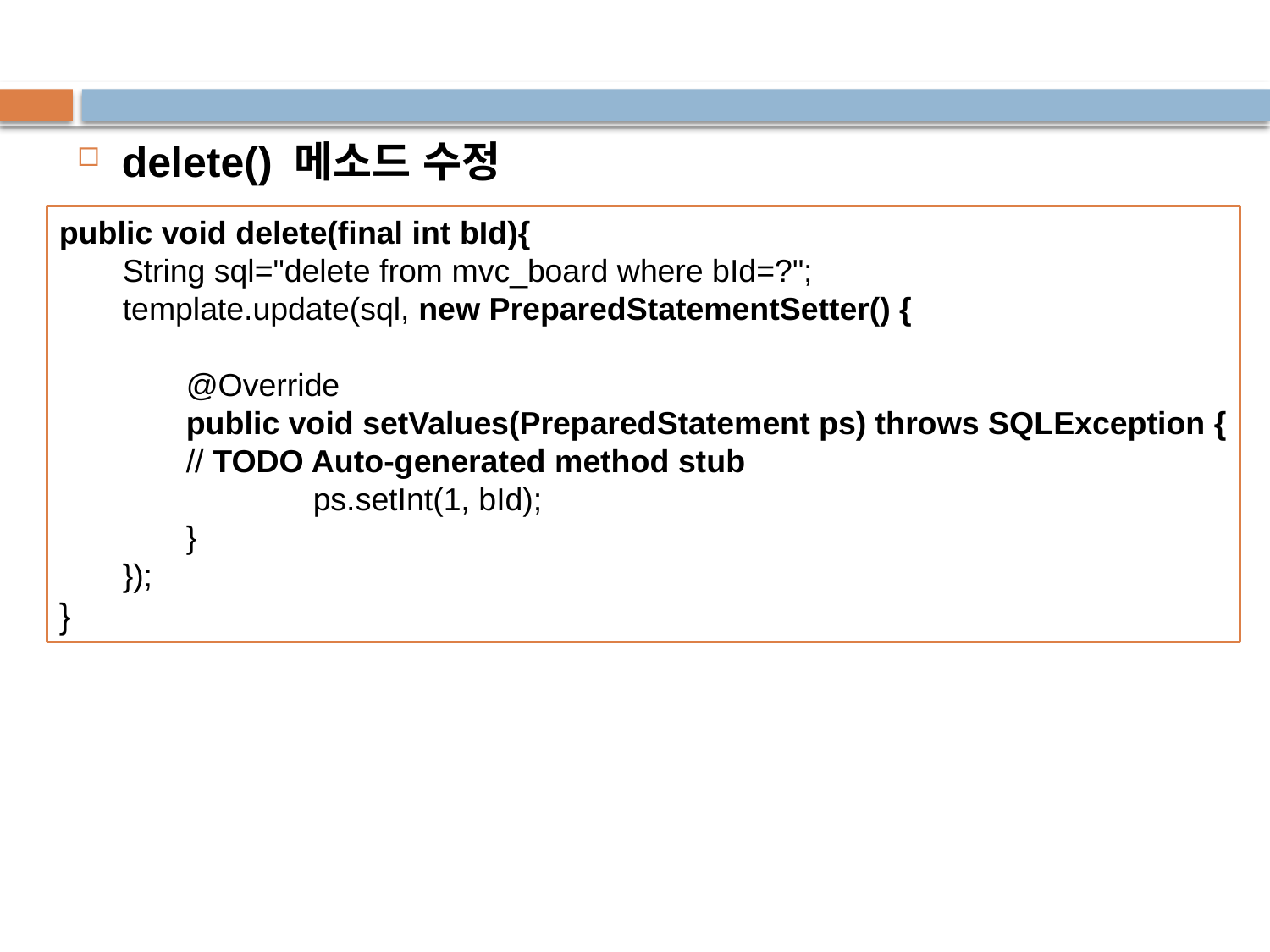

#
delete() 메소드 수정

public void delete(final int bId){
String sql="delete from mvc_board where bId=?";
template.update(sql, new PreparedStatementSetter() {

@Override
public void setValues(PreparedStatement ps) throws SQLException {
// TODO Auto-generated method stub
	ps.setInt(1, bId);
}
});
}